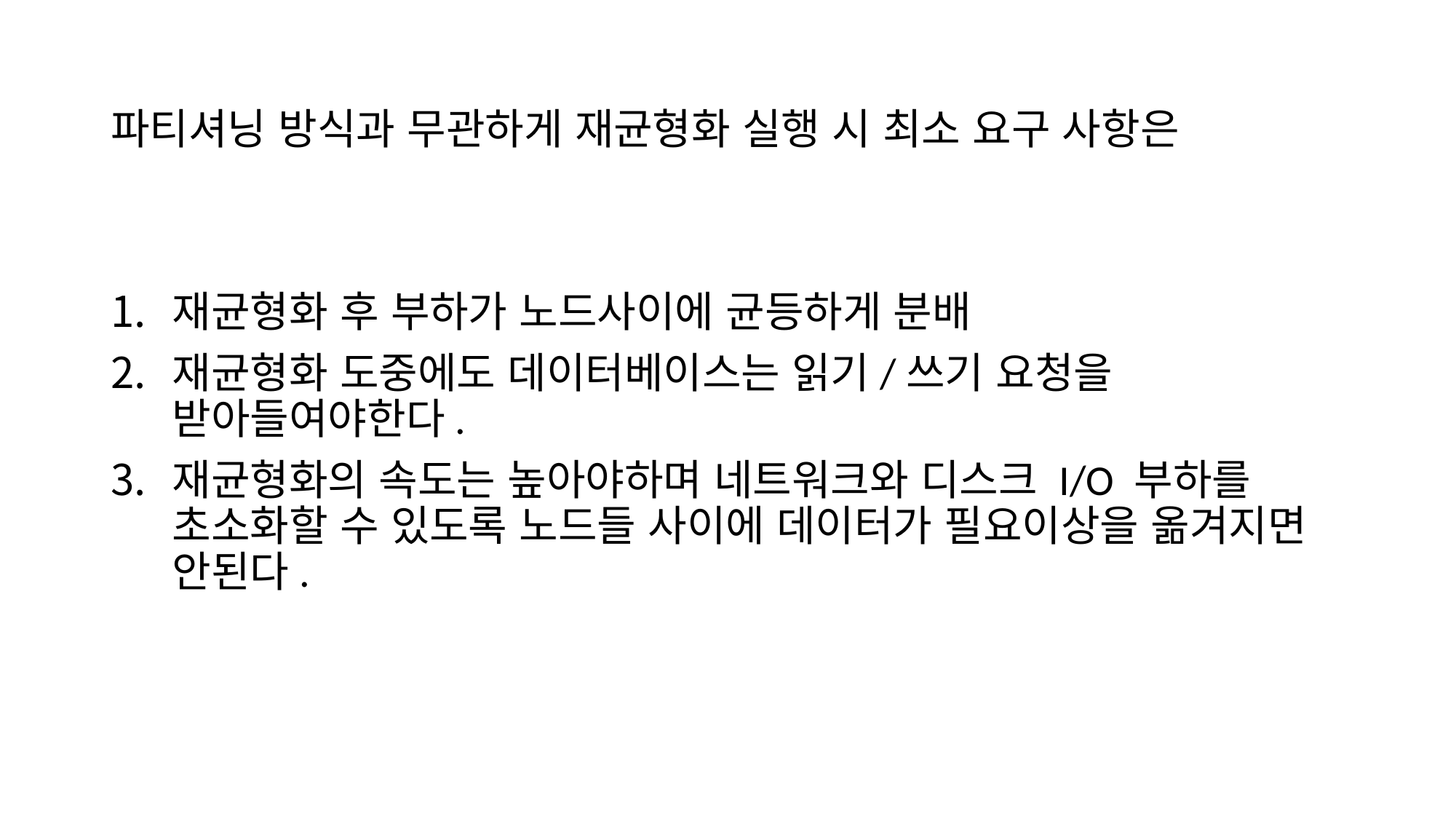

파티셔닝 방식과 무관하게 재균형화 실행 시 최소 요구 사항은

재균형화 후 부하가 노드사이에 균등하게 분배
재균형화 도중에도 데이터베이스는 읽기/쓰기 요청을 받아들여야한다.
재균형화의 속도는 높아야하며 네트워크와 디스크 I/O 부하를 초소화할 수 있도록 노드들 사이에 데이터가 필요이상을 옮겨지면 안된다.